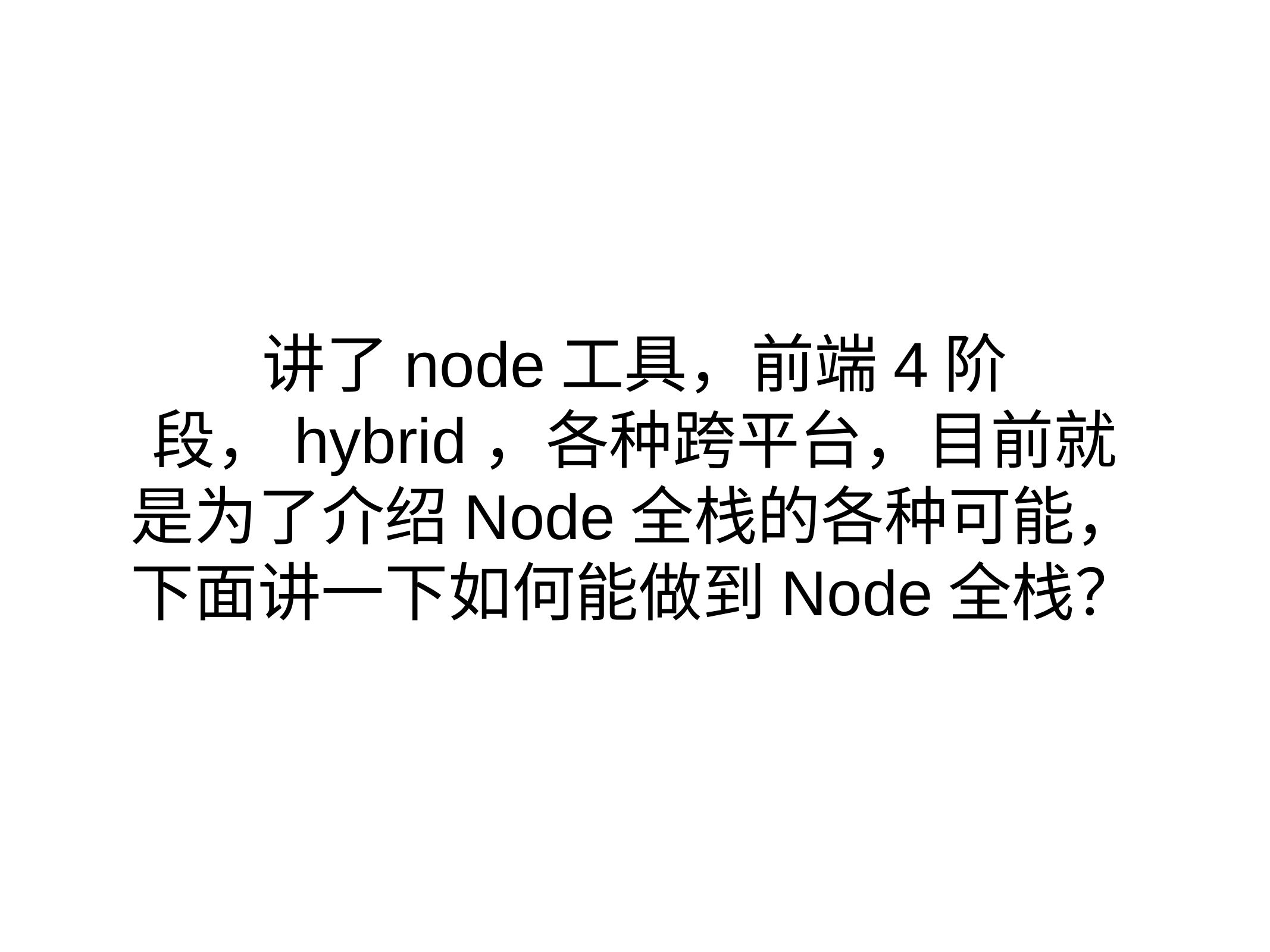

# 讲了node工具，前端4阶段，hybrid，各种跨平台，目前就是为了介绍Node全栈的各种可能，下面讲一下如何能做到Node全栈？